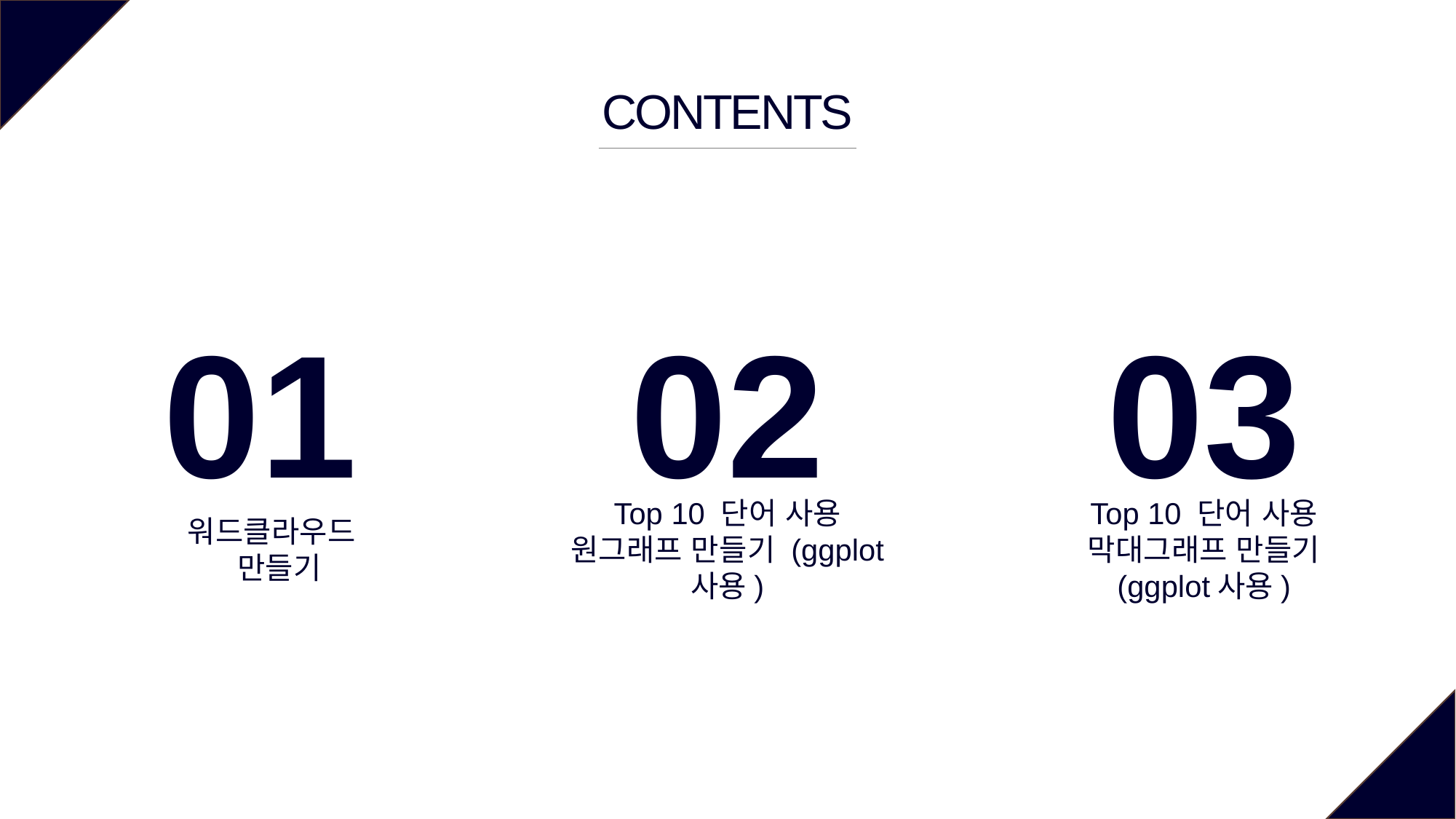

CONTENTS
01
02
03
워드클라우드
 만들기
Top 10 단어 사용
원그래프 만들기 (ggplot사용)
Top 10 단어 사용
막대그래프 만들기 (ggplot사용)